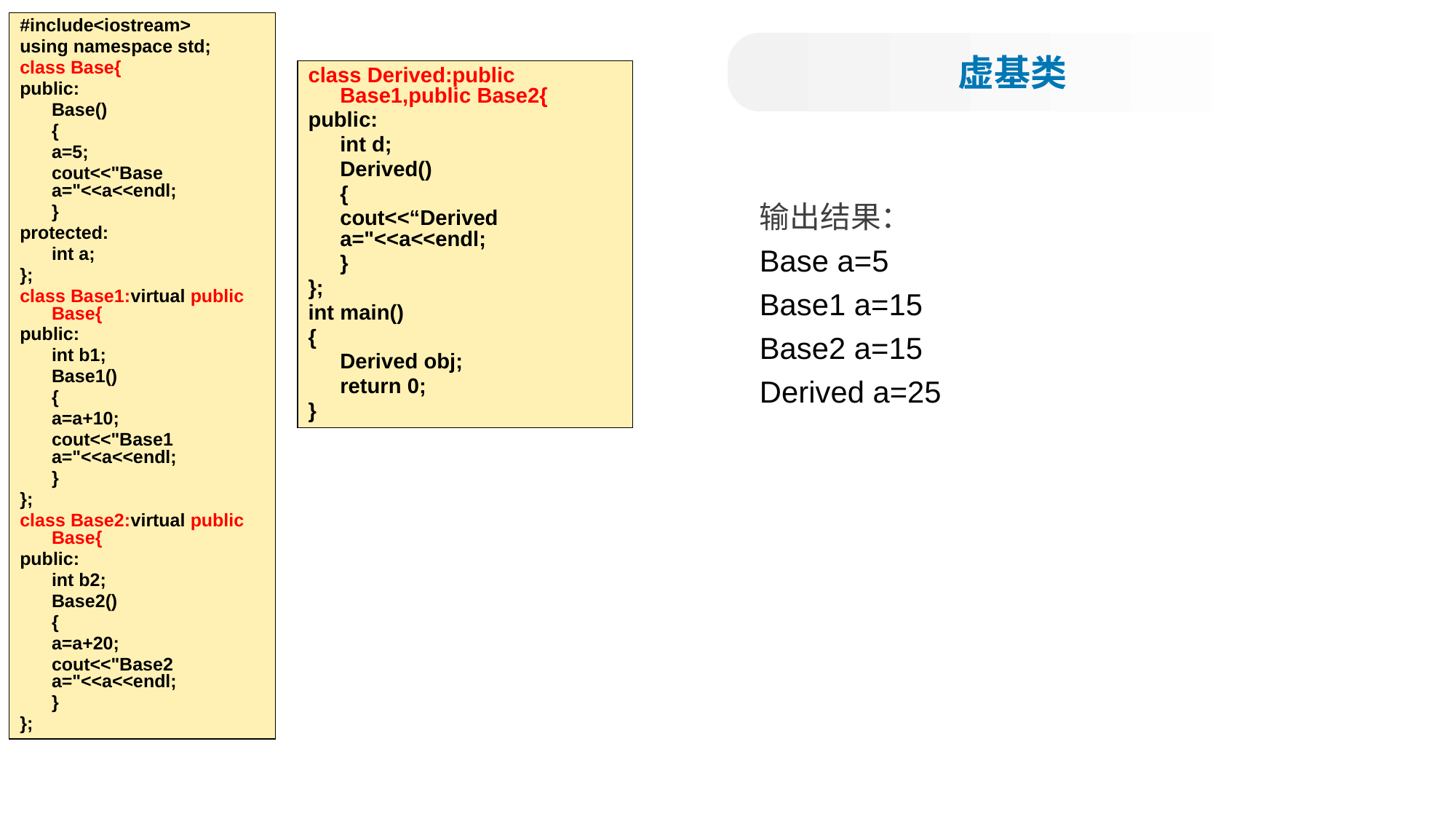

#include<iostream>
using namespace std;
class Base{
public:
	Base()
	{
	a=5;
	cout<<"Base a="<<a<<endl;
	}
protected:
	int a;
};
class Base1:virtual public Base{
public:
	int b1;
	Base1()
	{
	a=a+10;
	cout<<"Base1 a="<<a<<endl;
	}
};
class Base2:virtual public Base{
public:
	int b2;
	Base2()
	{
	a=a+20;
	cout<<"Base2 a="<<a<<endl;
	}
};
虚基类
class Derived:public Base1,public Base2{
public:
	int d;
	Derived()
	{
	cout<<“Derived a="<<a<<endl;
	}
};
int main()
{
	Derived obj;
	return 0;
}
输出结果：
Base a=5
Base1 a=15
Base2 a=15
Derived a=25